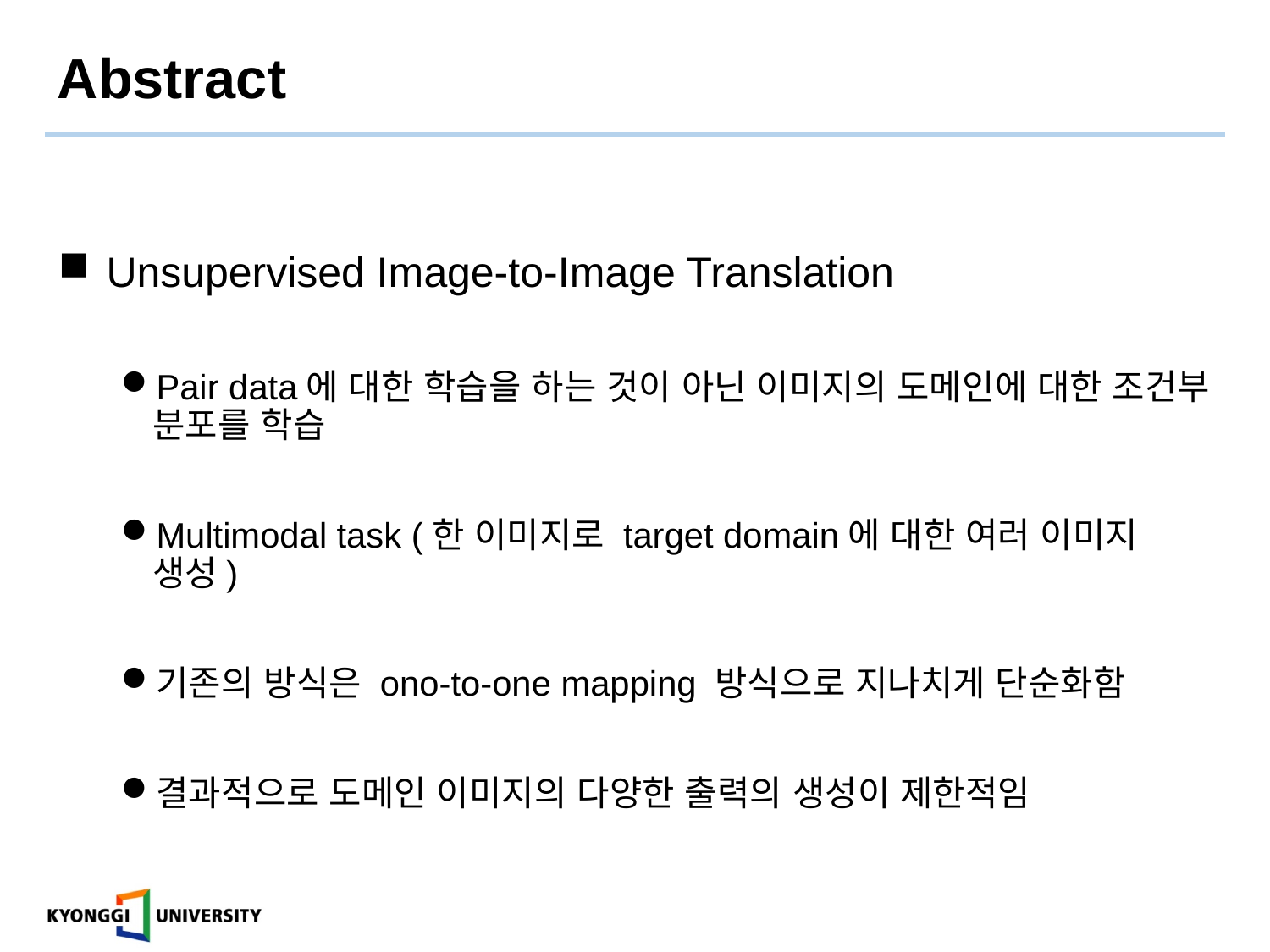

# Abstract

 Unsupervised Image-to-Image Translation

Pair data에 대한 학습을 하는 것이 아닌 이미지의 도메인에 대한 조건부 분포를 학습

Multimodal task (한 이미지로 target domain에 대한 여러 이미지 생성)

기존의 방식은 ono-to-one mapping 방식으로 지나치게 단순화함

결과적으로 도메인 이미지의 다양한 출력의 생성이 제한적임